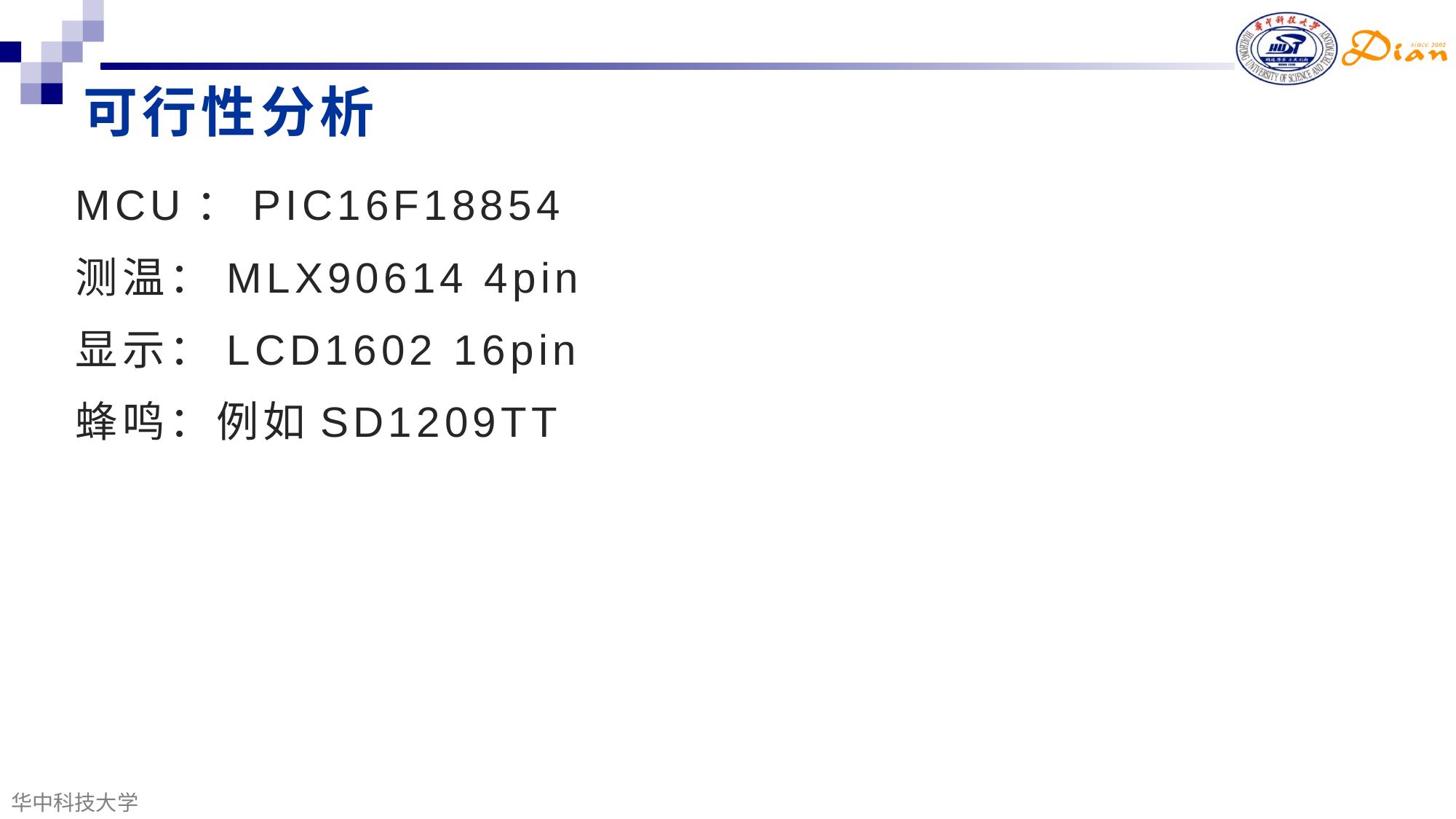

# 可行性分析
MCU：PIC16F18854
测温：MLX90614 4pin
显示：LCD1602 16pin
蜂鸣：例如SD1209TT

4
华中科技大学